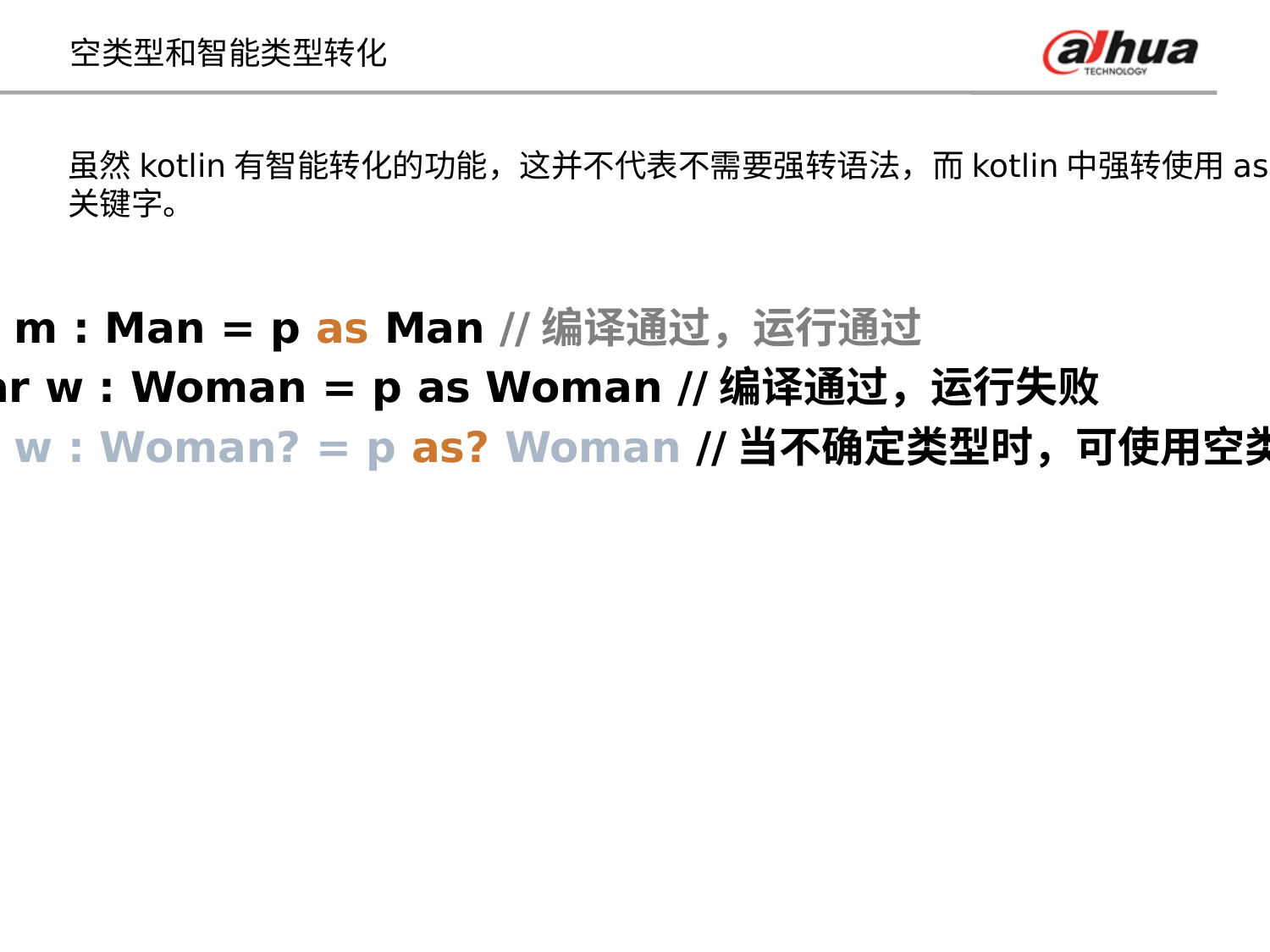

# 空类型和智能类型转化
虽然kotlin有智能转化的功能，这并不代表不需要强转语法，而kotlin中强转使用as
关键字。
var m : Man = p as Man //编译通过，运行通过
//var w : Woman = p as Woman //编译通过，运行失败
var w : Woman? = p as? Woman //当不确定类型时，可使用空类型保护